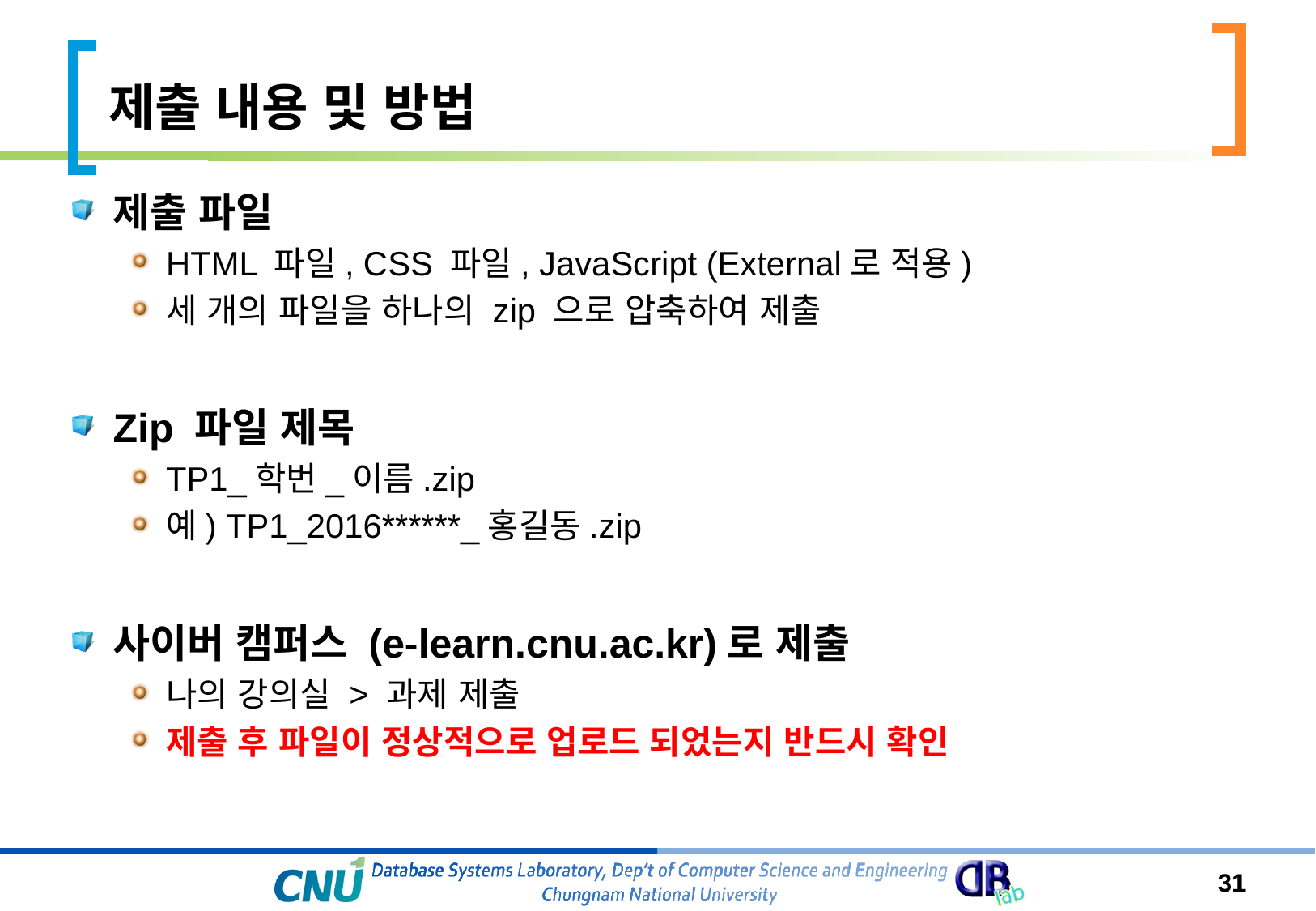

# 제출 내용 및 방법
제출 파일
HTML 파일, CSS 파일, JavaScript (External로 적용)
세 개의 파일을 하나의 zip 으로 압축하여 제출

Zip 파일 제목
TP1_학번_이름.zip
예) TP1_2016******_홍길동.zip

사이버 캠퍼스 (e-learn.cnu.ac.kr)로 제출
나의 강의실 > 과제 제출
제출 후 파일이 정상적으로 업로드 되었는지 반드시 확인

31